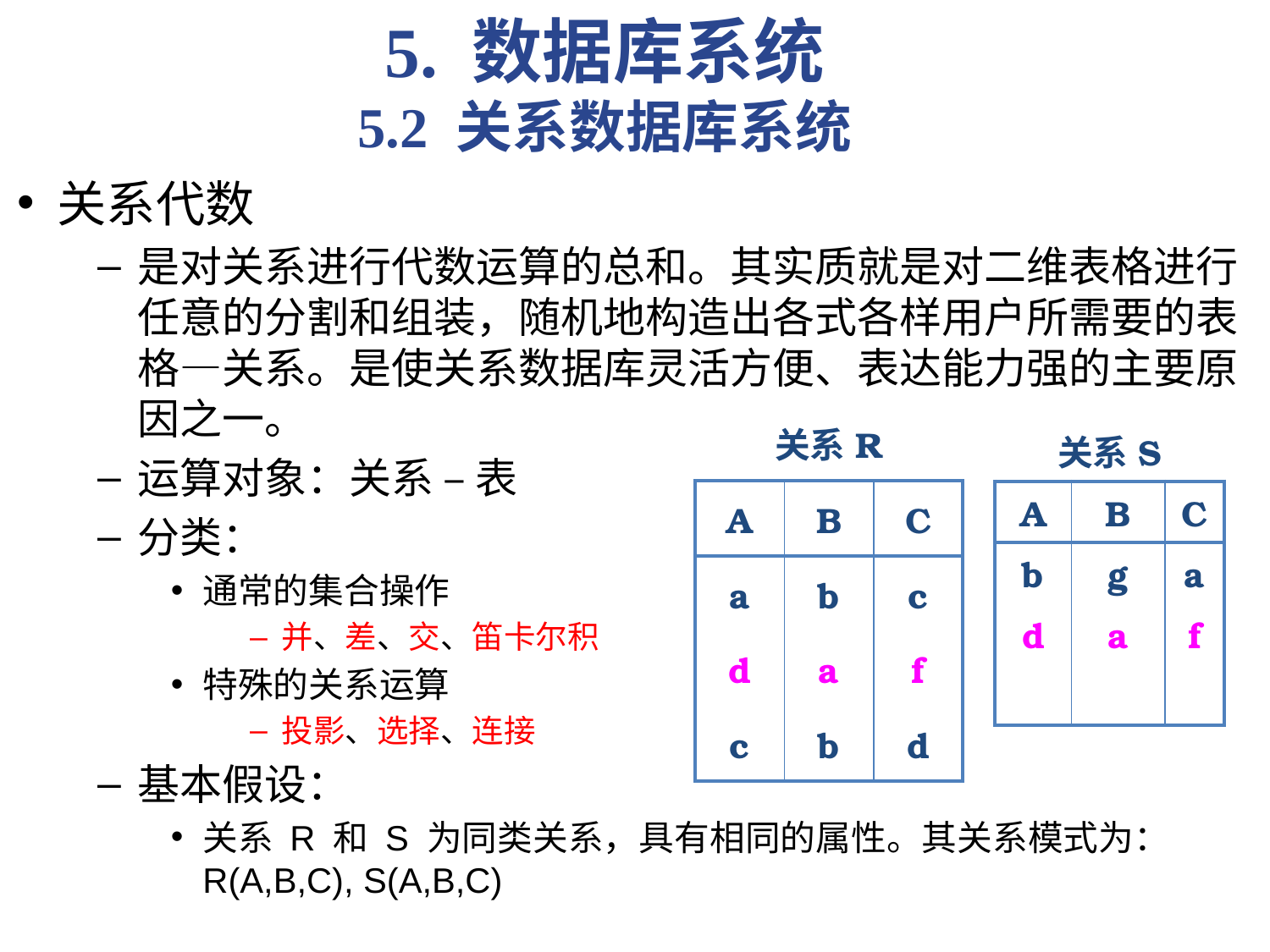

5. 数据库系统
5.2 关系数据库系统
关系代数
是对关系进行代数运算的总和。其实质就是对二维表格进行任意的分割和组装，随机地构造出各式各样用户所需要的表格—关系。是使关系数据库灵活方便、表达能力强的主要原因之一。
运算对象：关系 – 表
分类：
通常的集合操作
并、差、交、笛卡尔积
特殊的关系运算
投影、选择、连接
基本假设：
关系 R 和 S 为同类关系，具有相同的属性。其关系模式为：R(A,B,C), S(A,B,C)
| 关系R |  |  |
| --- | --- | --- |
| A | B | C |
| a | b | c |
| d | a | f |
| c | b | d |
| 关系S |  |  |
| --- | --- | --- |
| A | B | C |
| b | g | a |
| d | a | f |
|  |  |  |
6